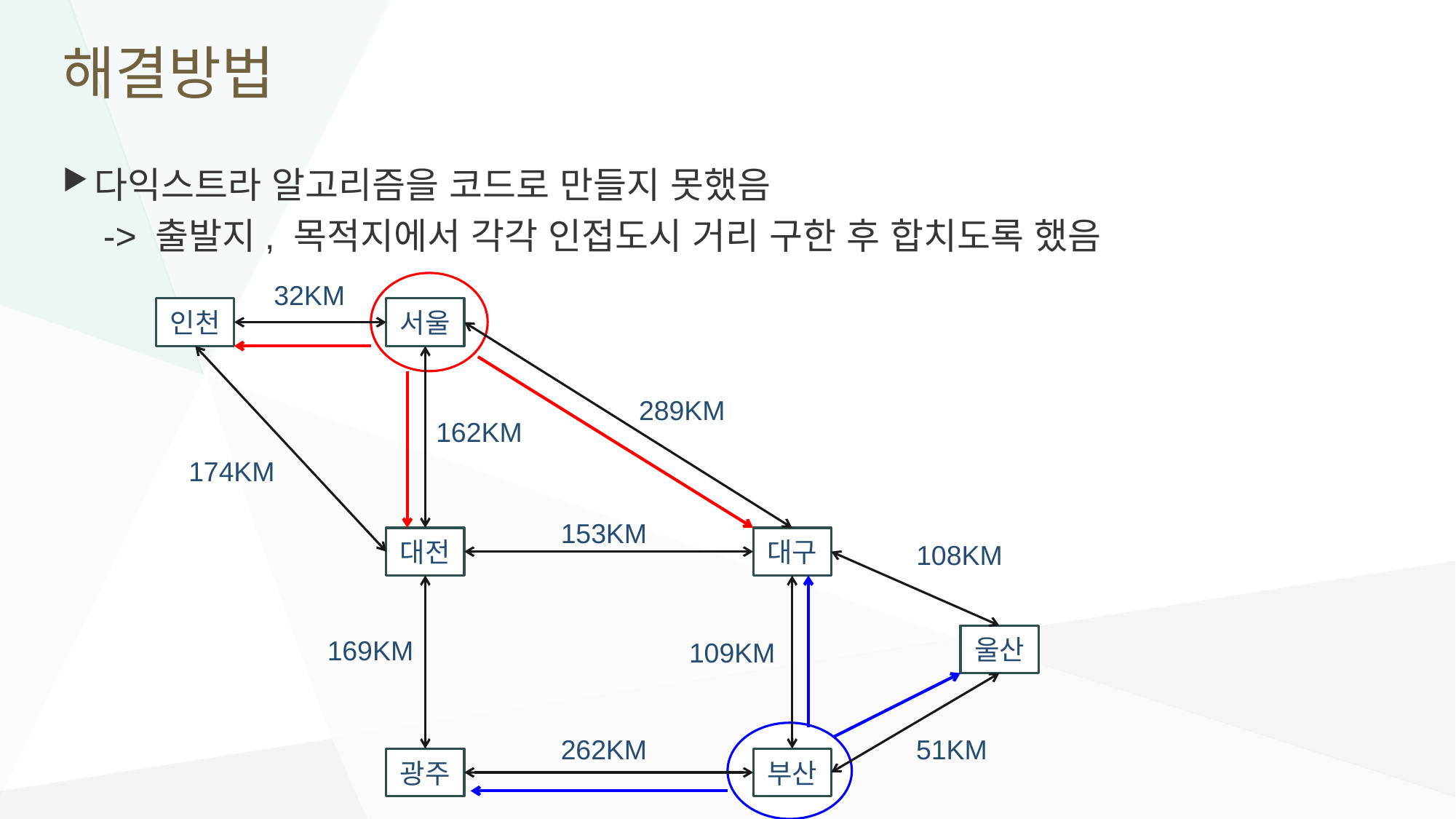

# 해결방법
다익스트라 알고리즘을 코드로 만들지 못했음
    -> 출발지, 목적지에서 각각 인접도시 거리 구한 후 합치도록 했음

32KM

인천
서울
289KM
162KM
174KM
153KM
대전
대구
108KM
울산
169KM
109KM

262KM
51KM
광주
부산